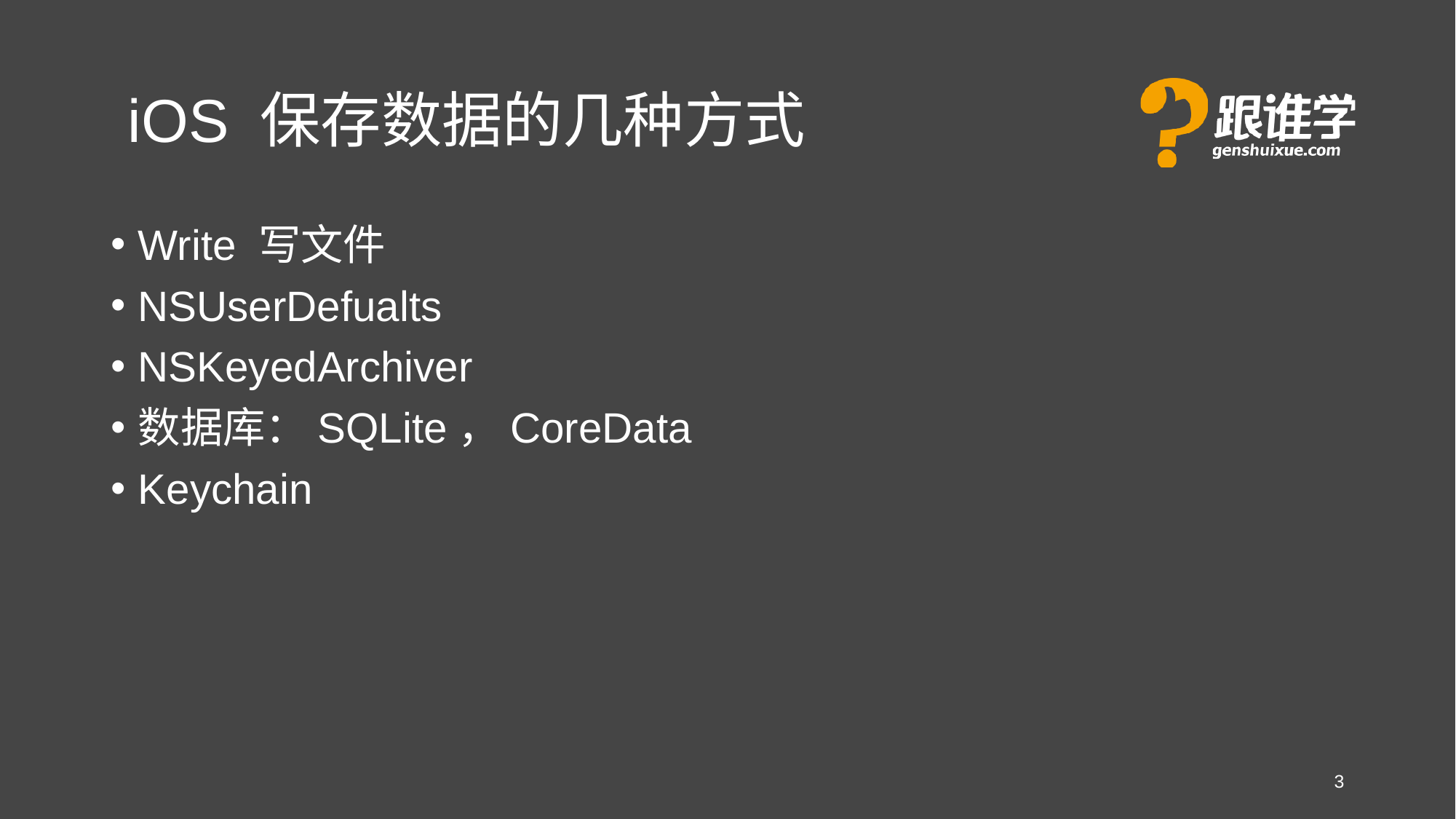

# iOS 保存数据的几种方式

### Chart

| Category |
|---|
Write 写文件
NSUserDefualts
NSKeyedArchiver
数据库：SQLite，CoreData
Keychain
3